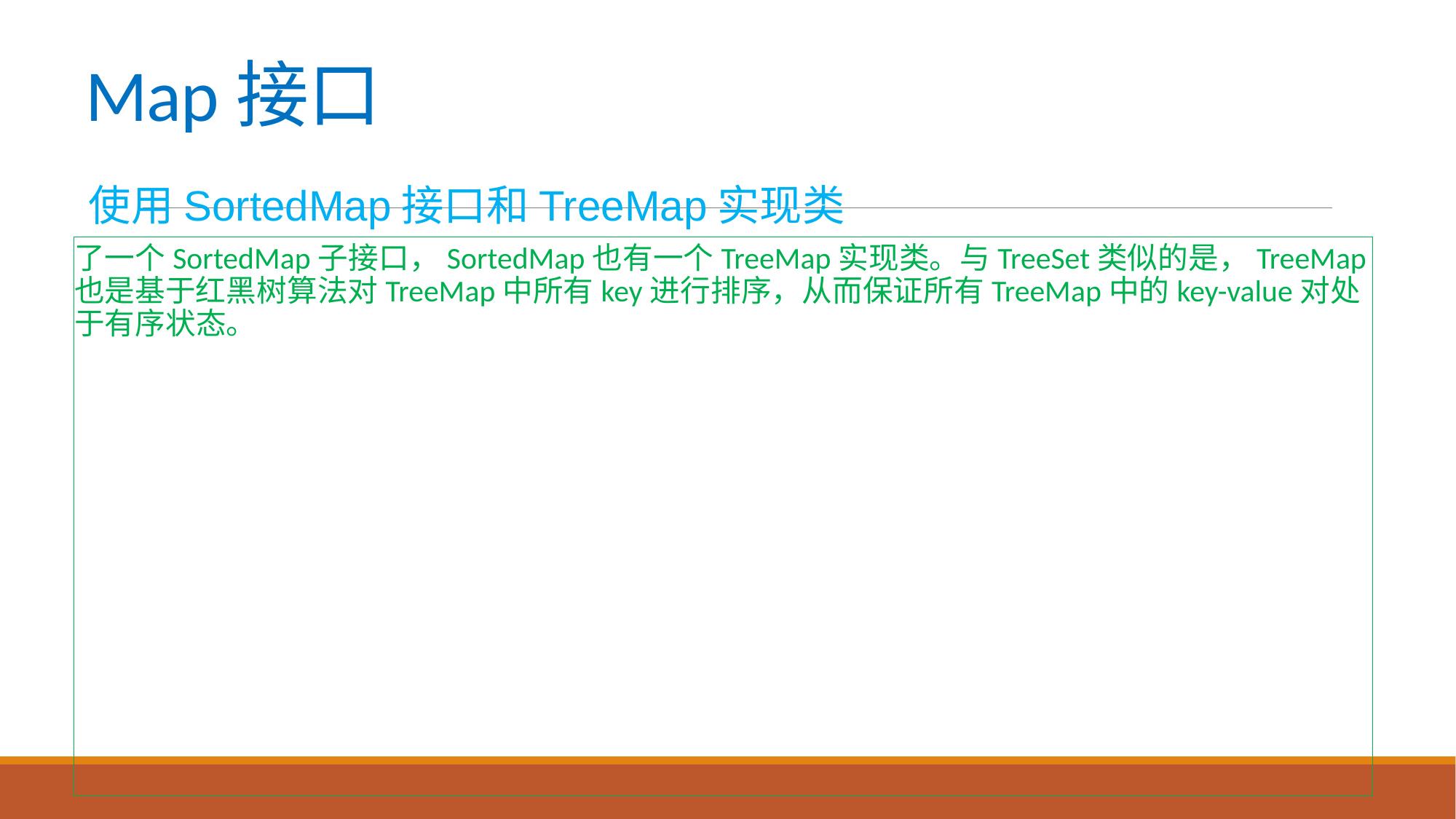

# Map接口
使用SortedMap接口和TreeMap实现类
了一个SortedMap子接口，SortedMap也有一个TreeMap实现类。与TreeSet类似的是，TreeMap也是基于红黑树算法对TreeMap中所有key进行排序，从而保证所有TreeMap中的key-value对处于有序状态。